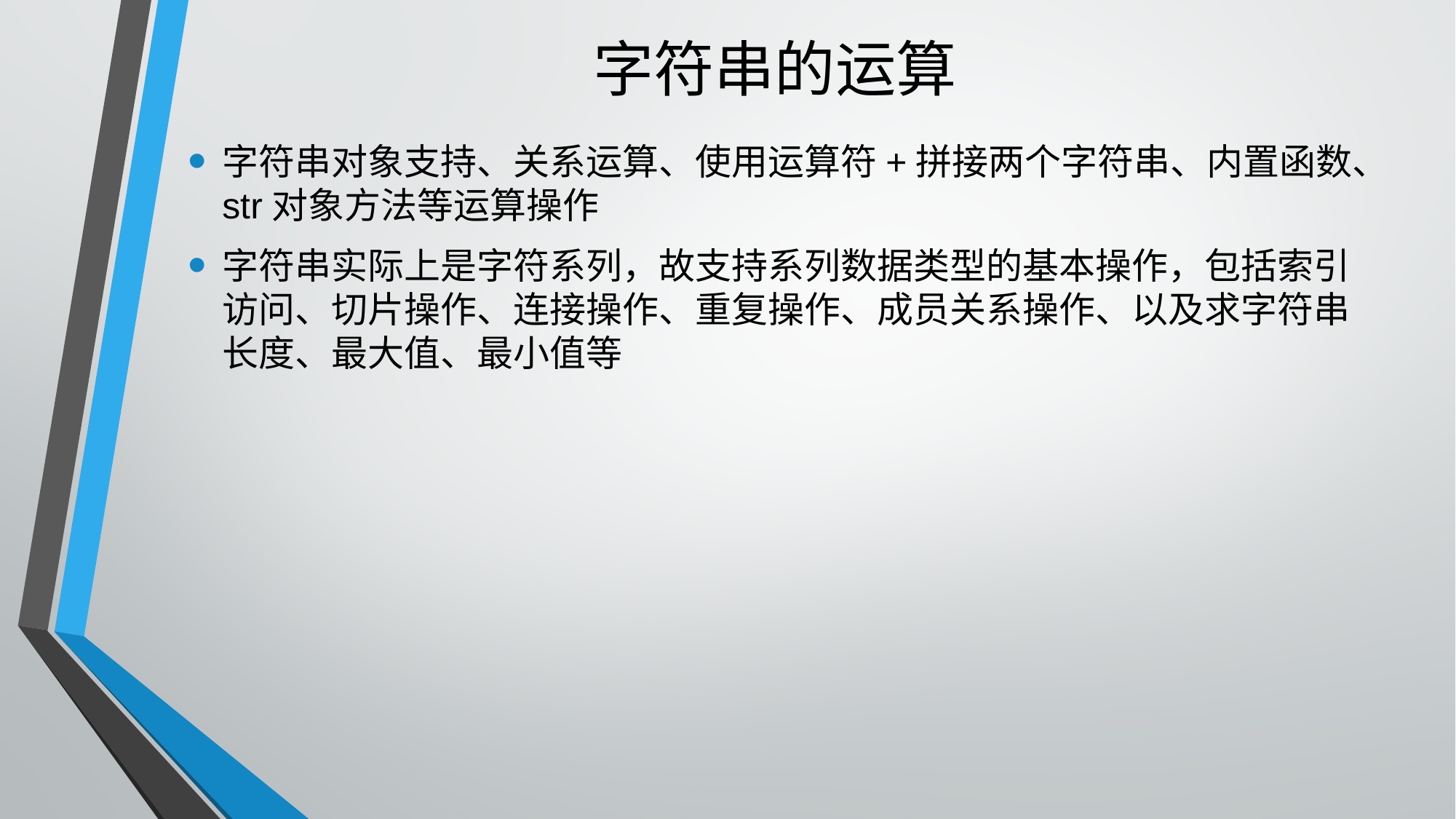

# 字符串的运算
字符串对象支持、关系运算、使用运算符+拼接两个字符串、内置函数、str对象方法等运算操作
字符串实际上是字符系列，故支持系列数据类型的基本操作，包括索引访问、切片操作、连接操作、重复操作、成员关系操作、以及求字符串长度、最大值、最小值等